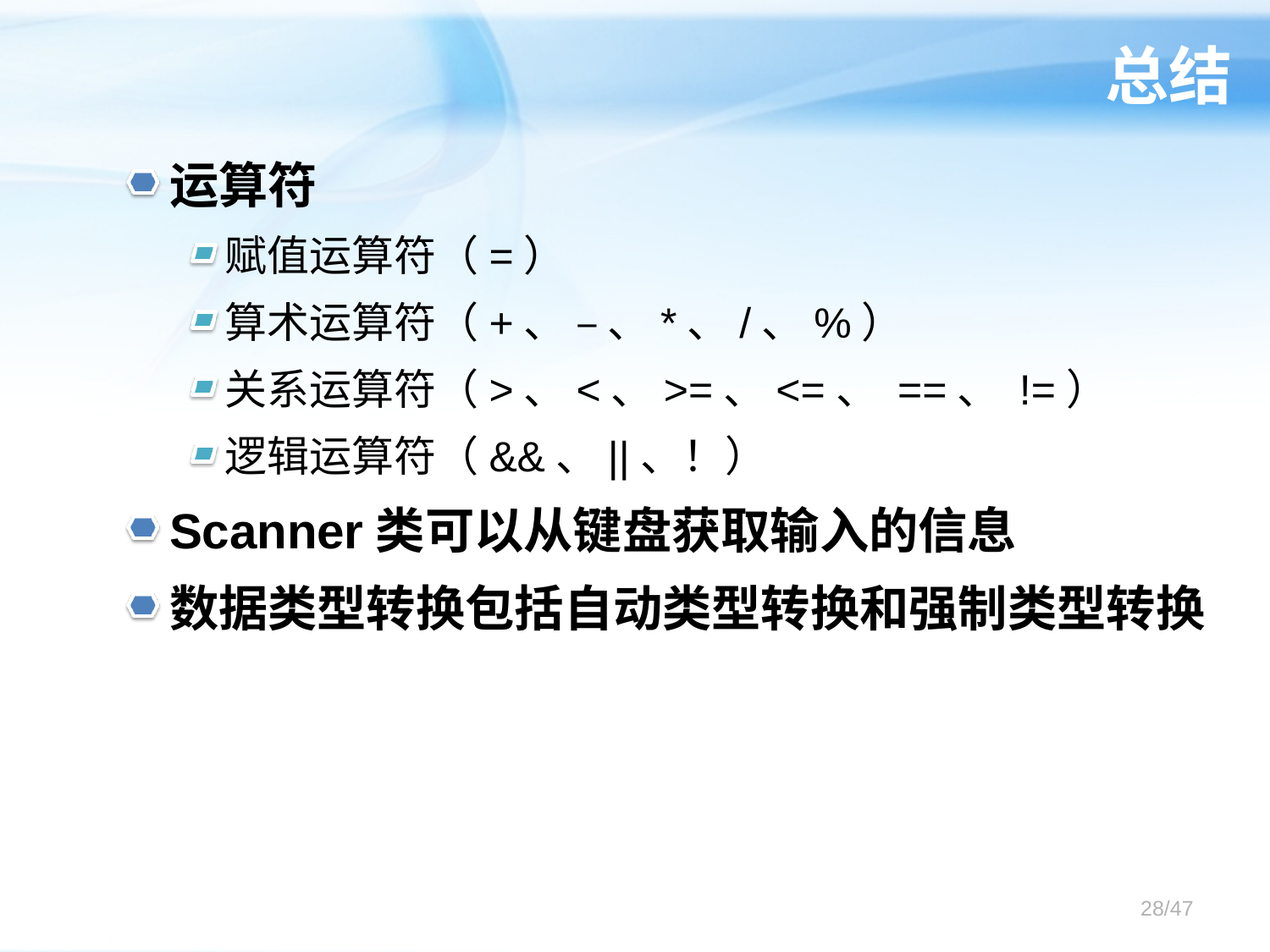

# 总结
运算符
赋值运算符（=）
算术运算符（+、 – 、*、/、%）
关系运算符（>、<、>=、<=、 ==、 !=）
逻辑运算符（&&、||、！）
Scanner类可以从键盘获取输入的信息
数据类型转换包括自动类型转换和强制类型转换
28/47